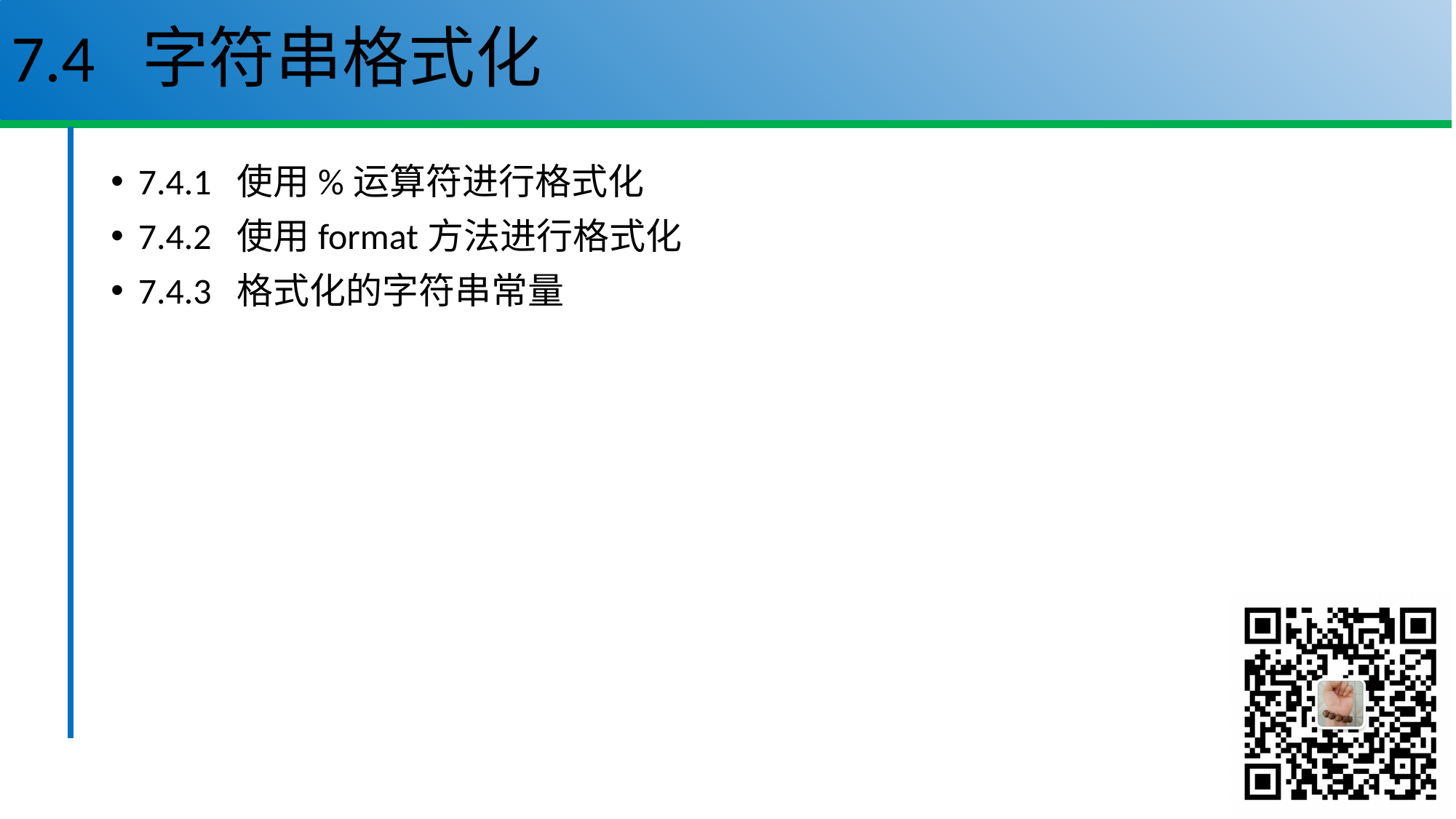

# 7.4  字符串格式化
7.4.1  使用%运算符进行格式化
7.4.2  使用format方法进行格式化
7.4.3  格式化的字符串常量
12